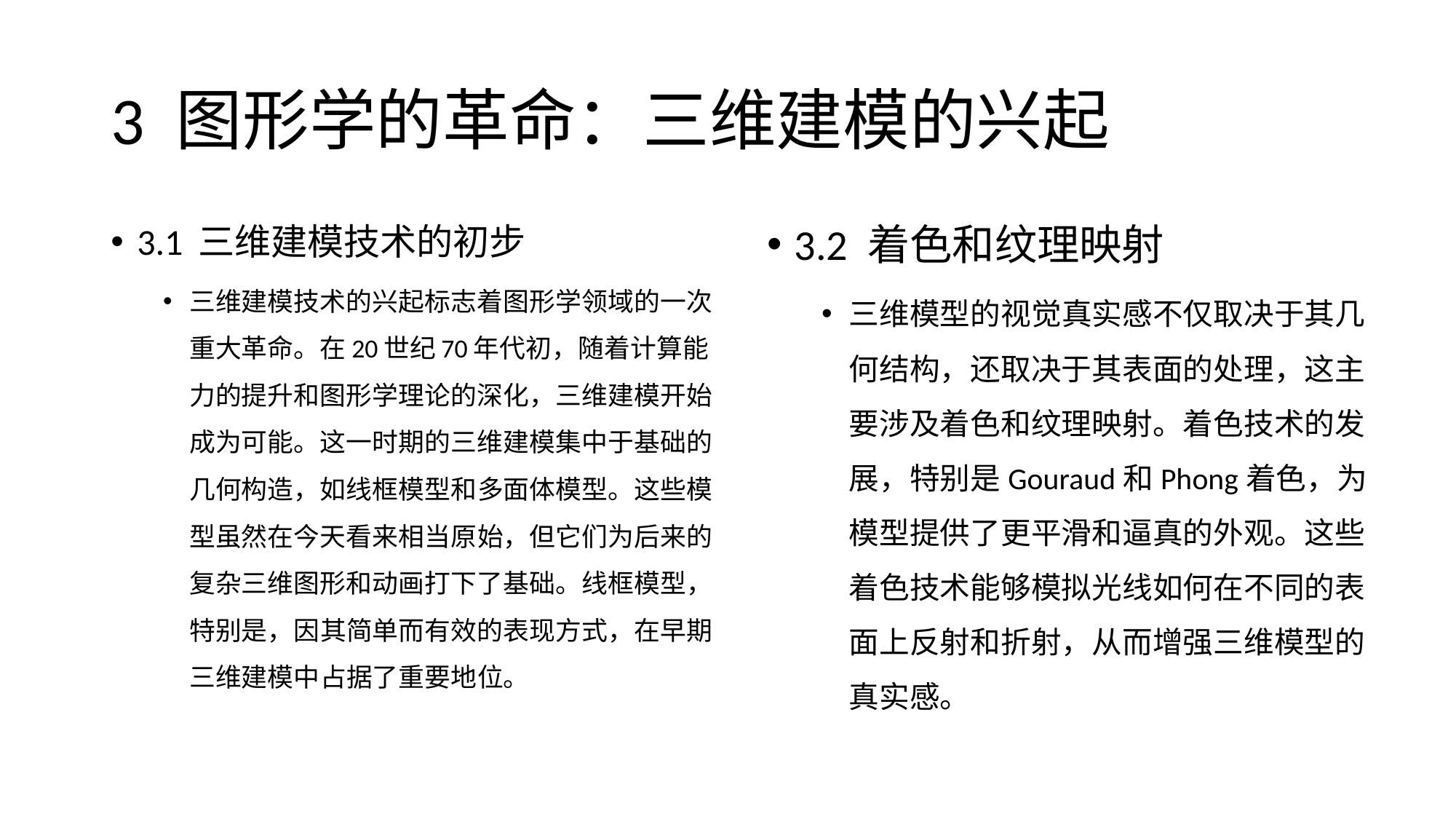

# 3 图形学的革命：三维建模的兴起
3.1 三维建模技术的初步
三维建模技术的兴起标志着图形学领域的一次重大革命。在20世纪70年代初，随着计算能力的提升和图形学理论的深化，三维建模开始成为可能。这一时期的三维建模集中于基础的几何构造，如线框模型和多面体模型。这些模型虽然在今天看来相当原始，但它们为后来的复杂三维图形和动画打下了基础。线框模型，特别是，因其简单而有效的表现方式，在早期三维建模中占据了重要地位。
3.2 着色和纹理映射
三维模型的视觉真实感不仅取决于其几何结构，还取决于其表面的处理，这主要涉及着色和纹理映射。着色技术的发展，特别是Gouraud和Phong着色，为模型提供了更平滑和逼真的外观。这些着色技术能够模拟光线如何在不同的表面上反射和折射，从而增强三维模型的真实感。